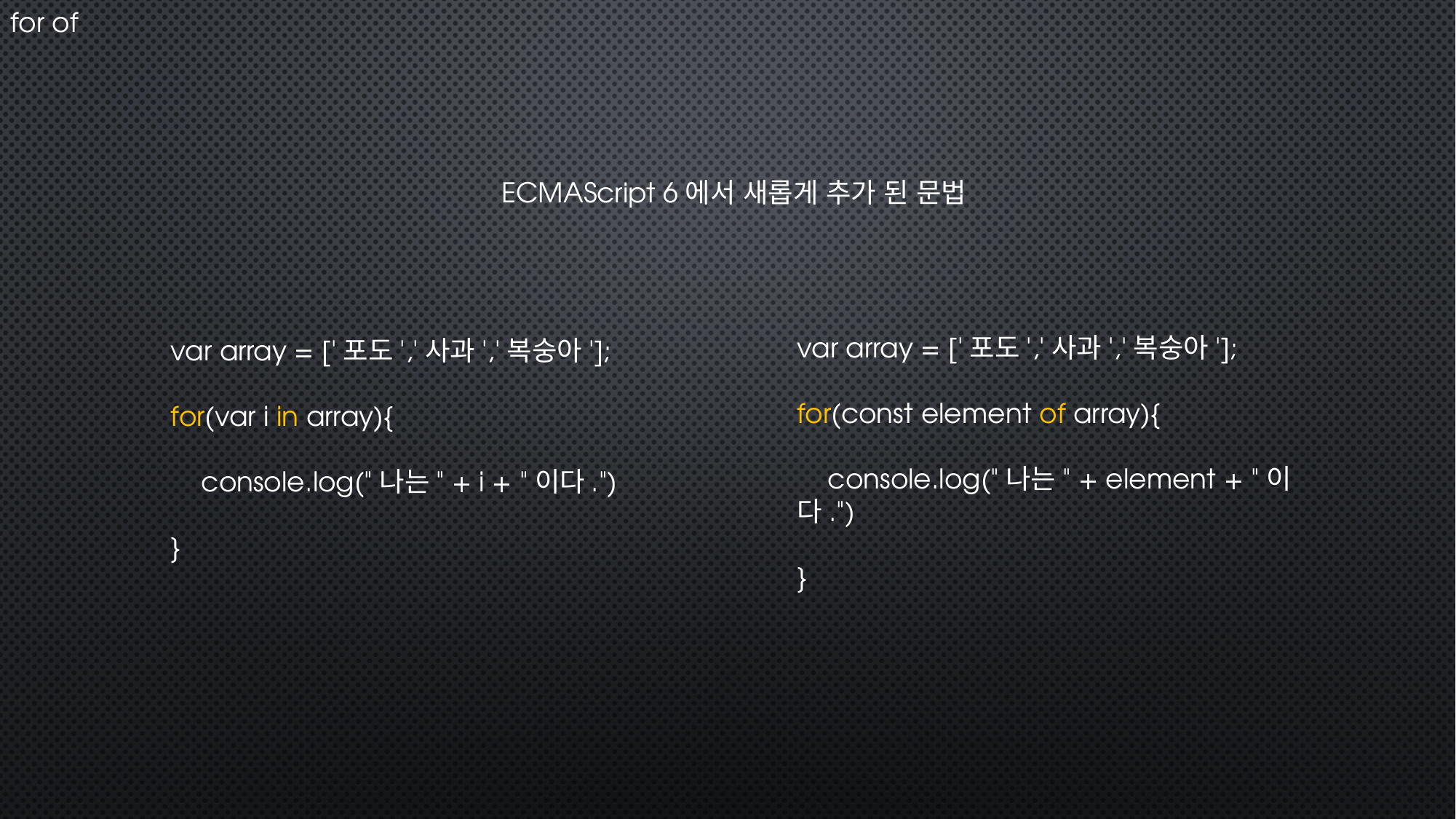

for of
ECMAScript 6에서 새롭게 추가 된 문법
var array = ['포도','사과','복숭아'];

for(const element of array){

    console.log("나는" + element + "이다.")

}
var array = ['포도','사과','복숭아'];

for(var i in array){

    console.log("나는" + i + "이다.")

}